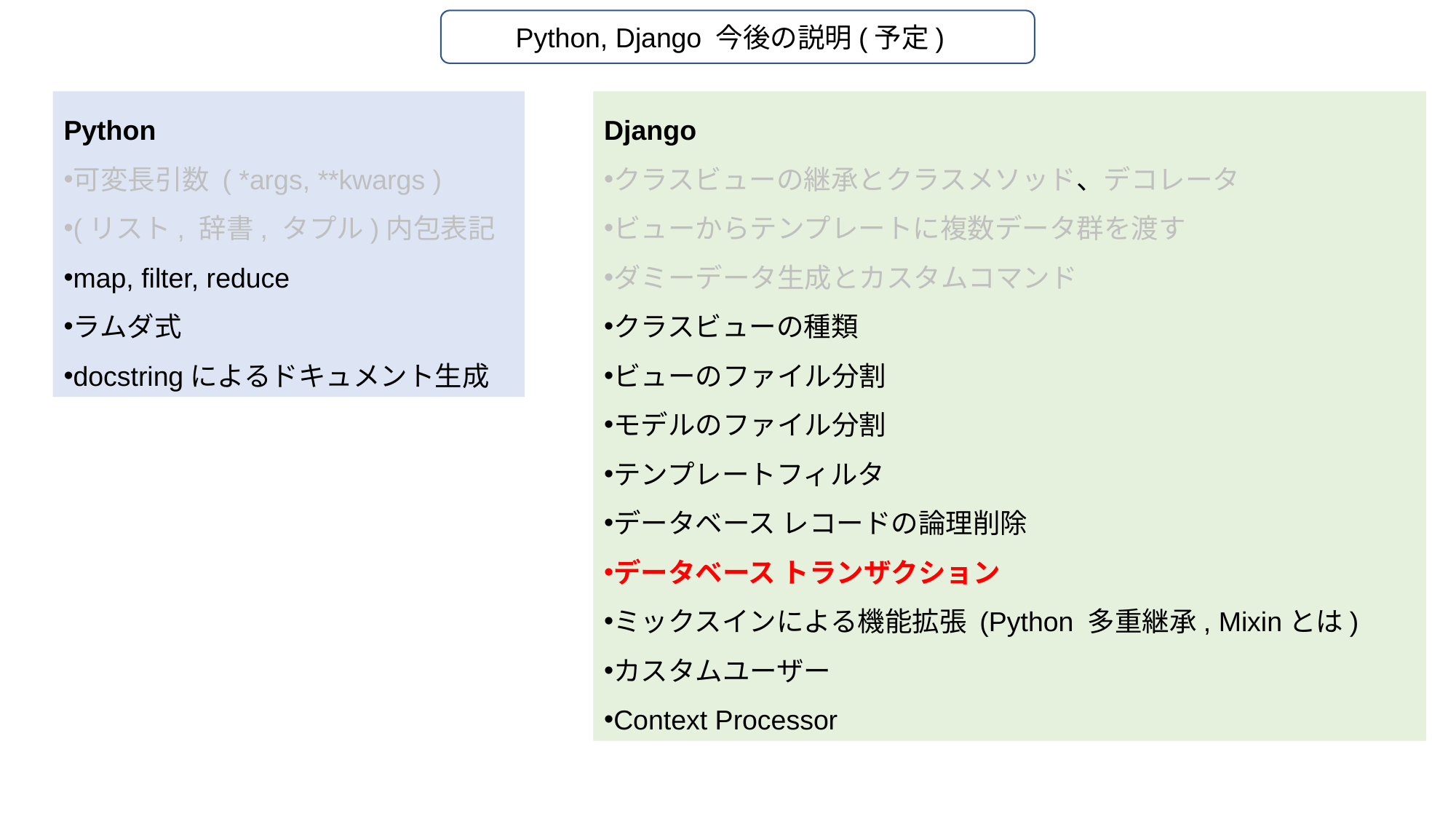

Python, Django 今後の説明(予定)
Python
可変長引数 ( *args, **kwargs )
(リスト, 辞書, タプル)内包表記
map, filter, reduce
ラムダ式
docstringによるドキュメント生成
Django
クラスビューの継承とクラスメソッド、デコレータ
ビューからテンプレートに複数データ群を渡す
ダミーデータ生成とカスタムコマンド
クラスビューの種類
ビューのファイル分割
モデルのファイル分割
テンプレートフィルタ
データベース レコードの論理削除
データベース トランザクション
ミックスインによる機能拡張 (Python 多重継承, Mixinとは)
カスタムユーザー
Context Processor